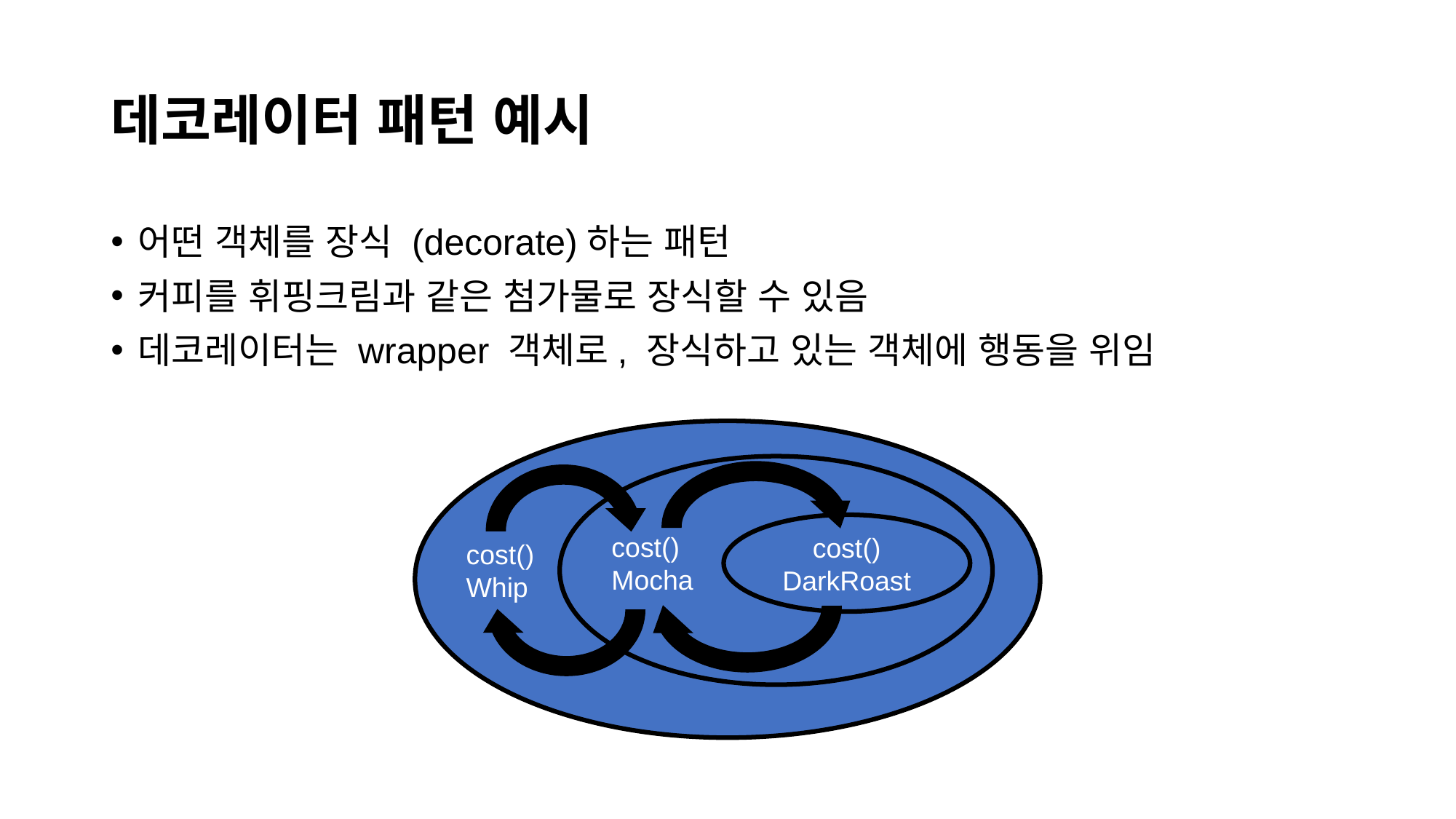

# 데코레이터 패턴 예시
어떤 객체를 장식 (decorate)하는 패턴
커피를 휘핑크림과 같은 첨가물로 장식할 수 있음
데코레이터는 wrapper 객체로, 장식하고 있는 객체에 행동을 위임

cost()
DarkRoast
cost()
Mocha
cost()
Whip